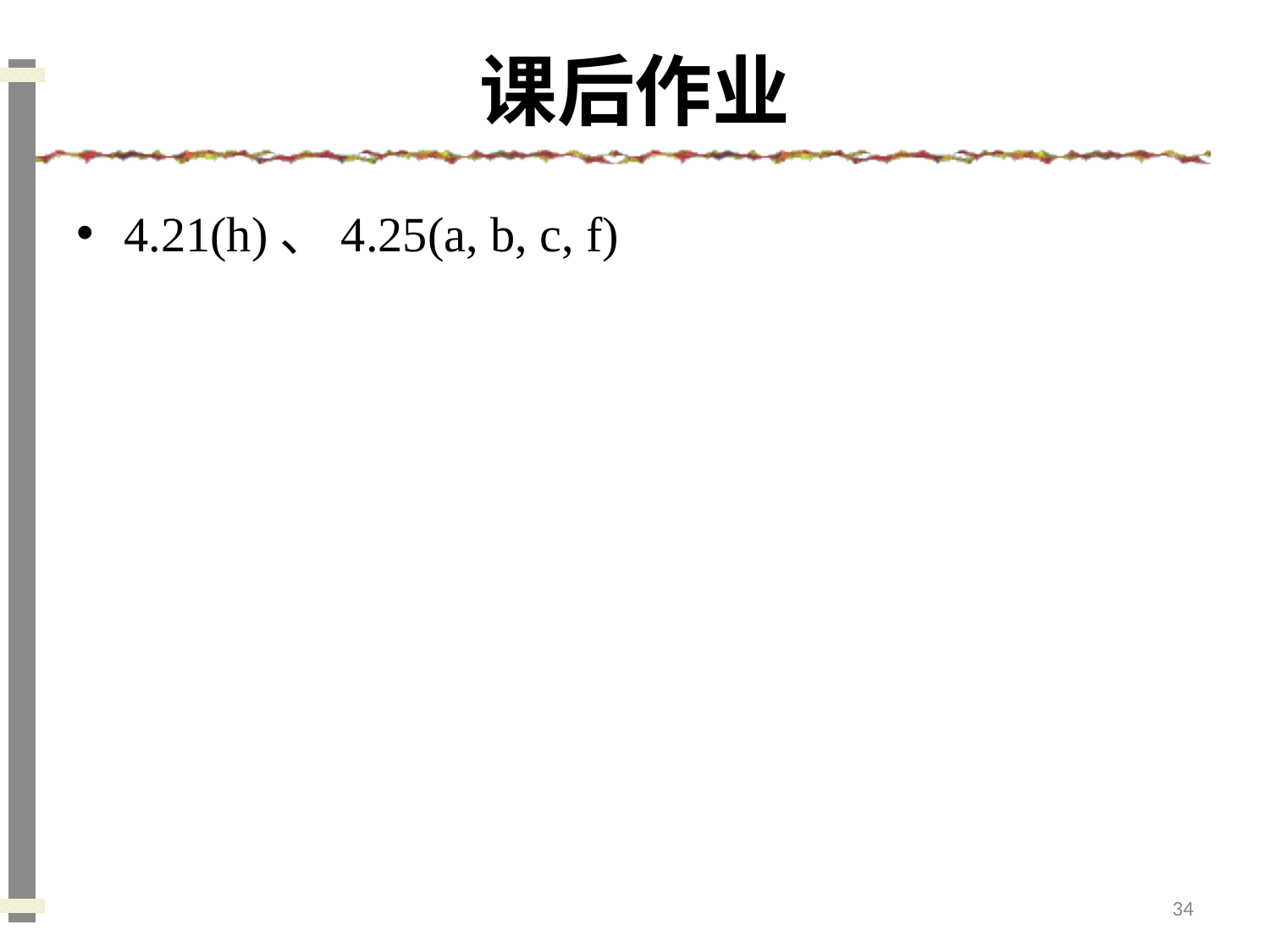

# 课后作业
4.21(h)、4.25(a, b, c, f)
34